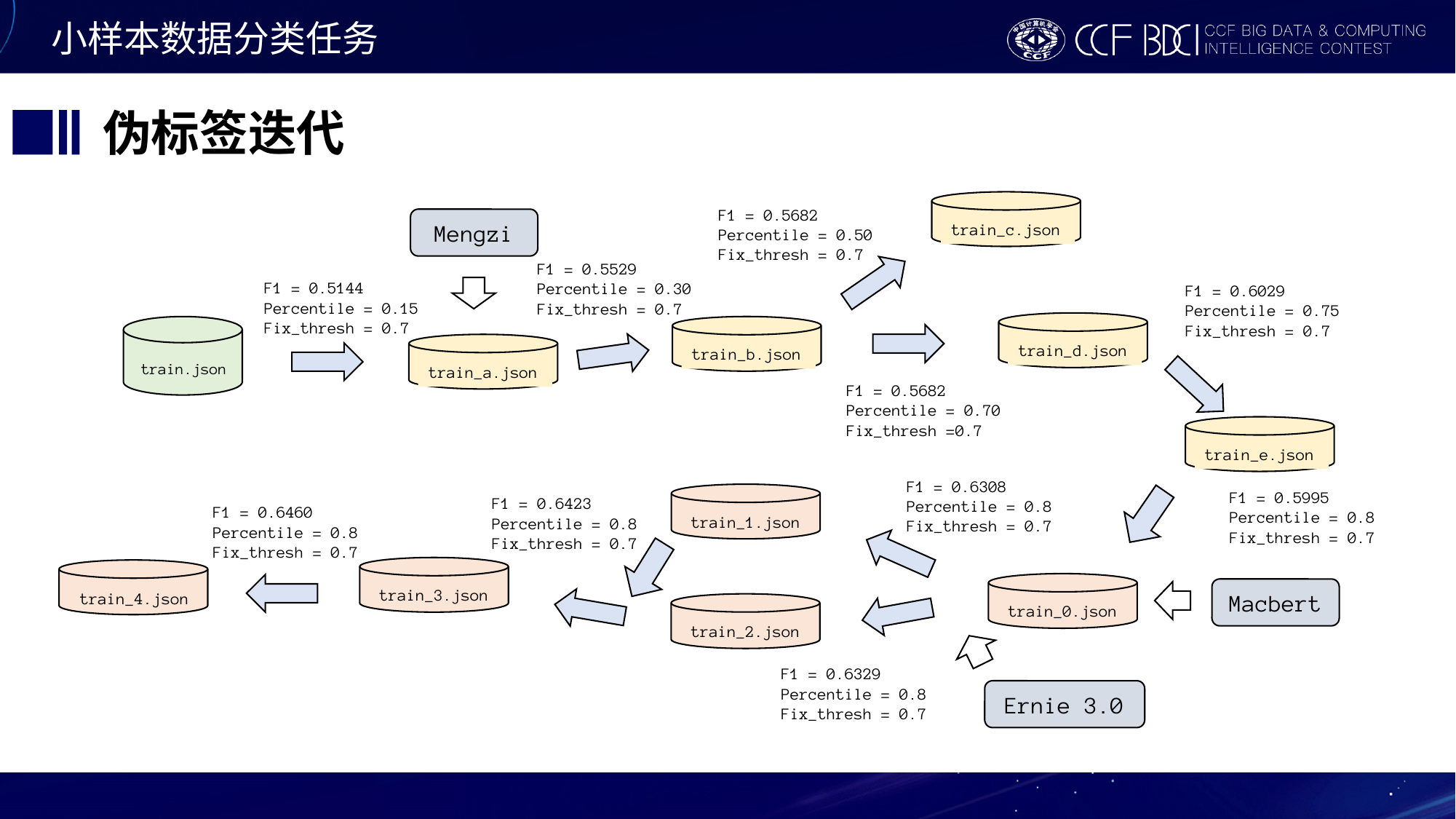

伪标签迭代

train_c.json
F1 = 0.5682
Percentile = 0.50
Fix_thresh = 0.7
Mengzi

F1 = 0.5529
Percentile = 0.30
Fix_thresh = 0.7
F1 = 0.5144
Percentile = 0.15
Fix_thresh = 0.7
F1 = 0.6029
Percentile = 0.75
Fix_thresh = 0.7

train_d.json

train.json

train_b.json

train_a.json

F1 = 0.5682
Percentile = 0.70
Fix_thresh =0.7

train_e.json
F1 = 0.6308
Percentile = 0.8
Fix_thresh = 0.7
F1 = 0.5995
Percentile = 0.8
Fix_thresh = 0.7

train_1.json

F1 = 0.6423
Percentile = 0.8
Fix_thresh = 0.7
F1 = 0.6460
Percentile = 0.8
Fix_thresh = 0.7

train_3.json

train_4.json

train_0.json

Macbert

train_2.json

F1 = 0.6329
Percentile = 0.8
Fix_thresh = 0.7
Ernie 3.0